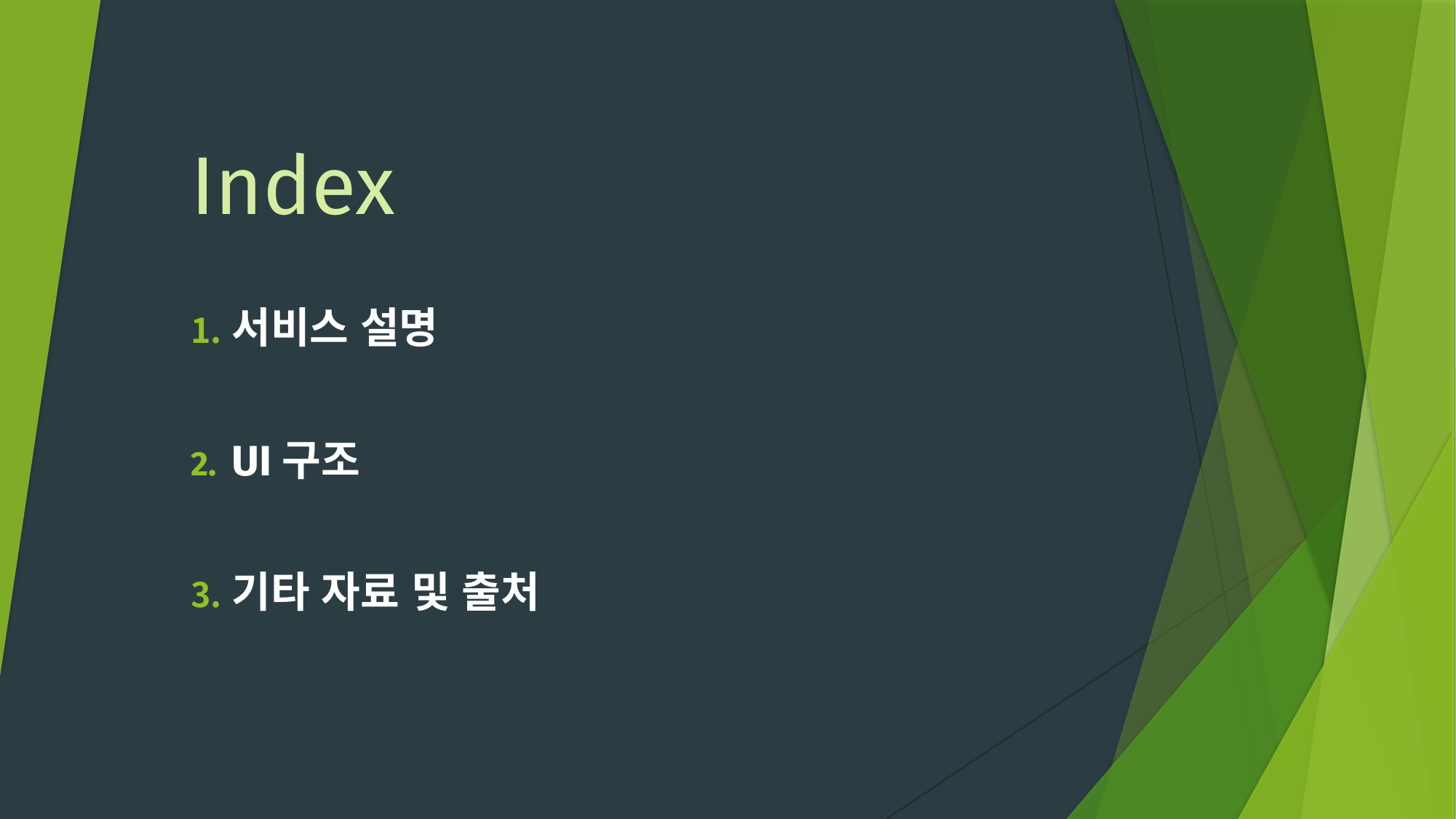

# Index
서비스 설명

UI구조

기타 자료 및 출처